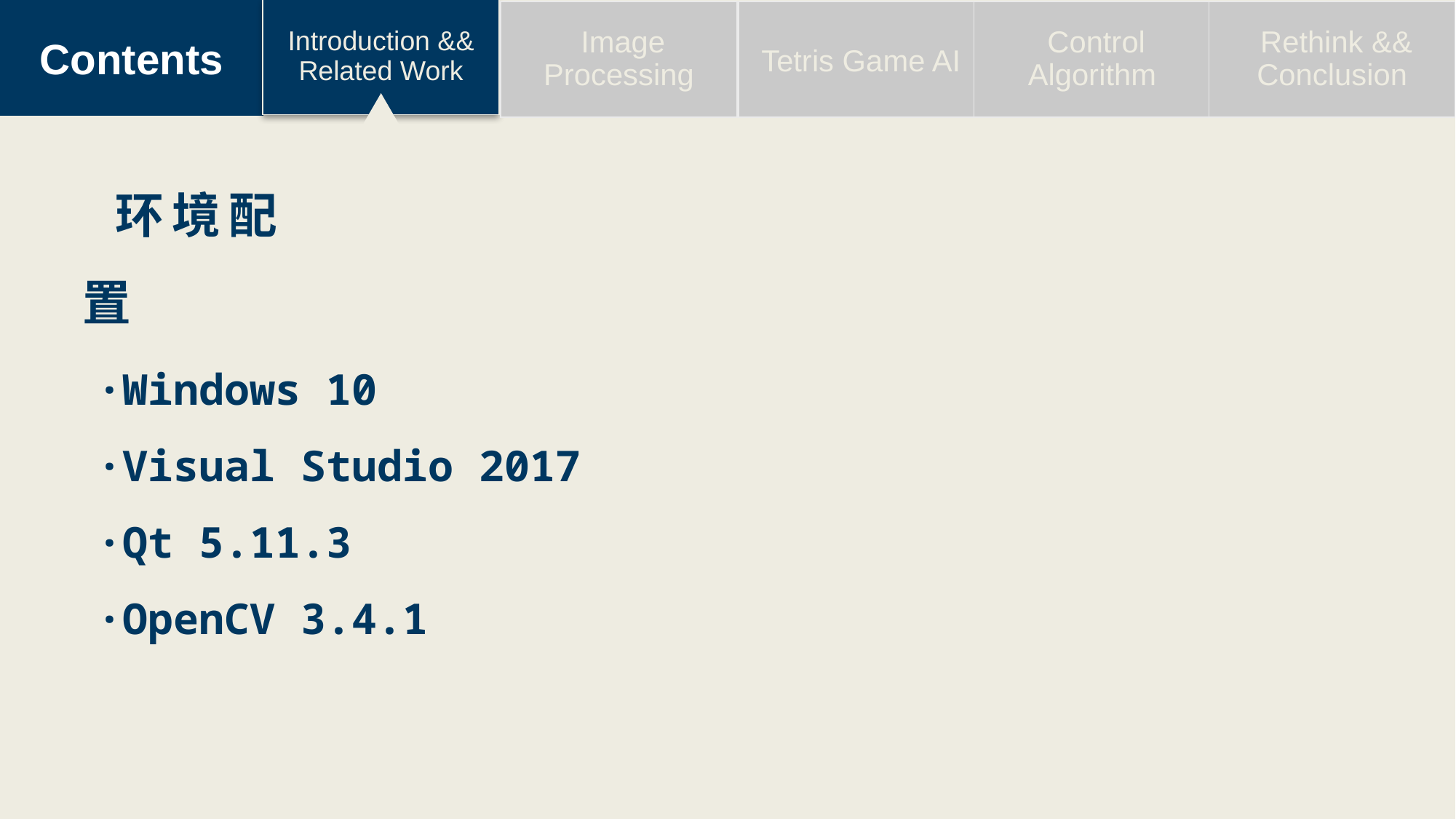

Introduction && Related Work
 Image Processing
 Tetris Game AI
 Control Algorithm
 Rethink && Conclusion
Contents

环境配置
·Windows 10
·Visual Studio 2017
·Qt 5.11.3
·OpenCV 3.4.1